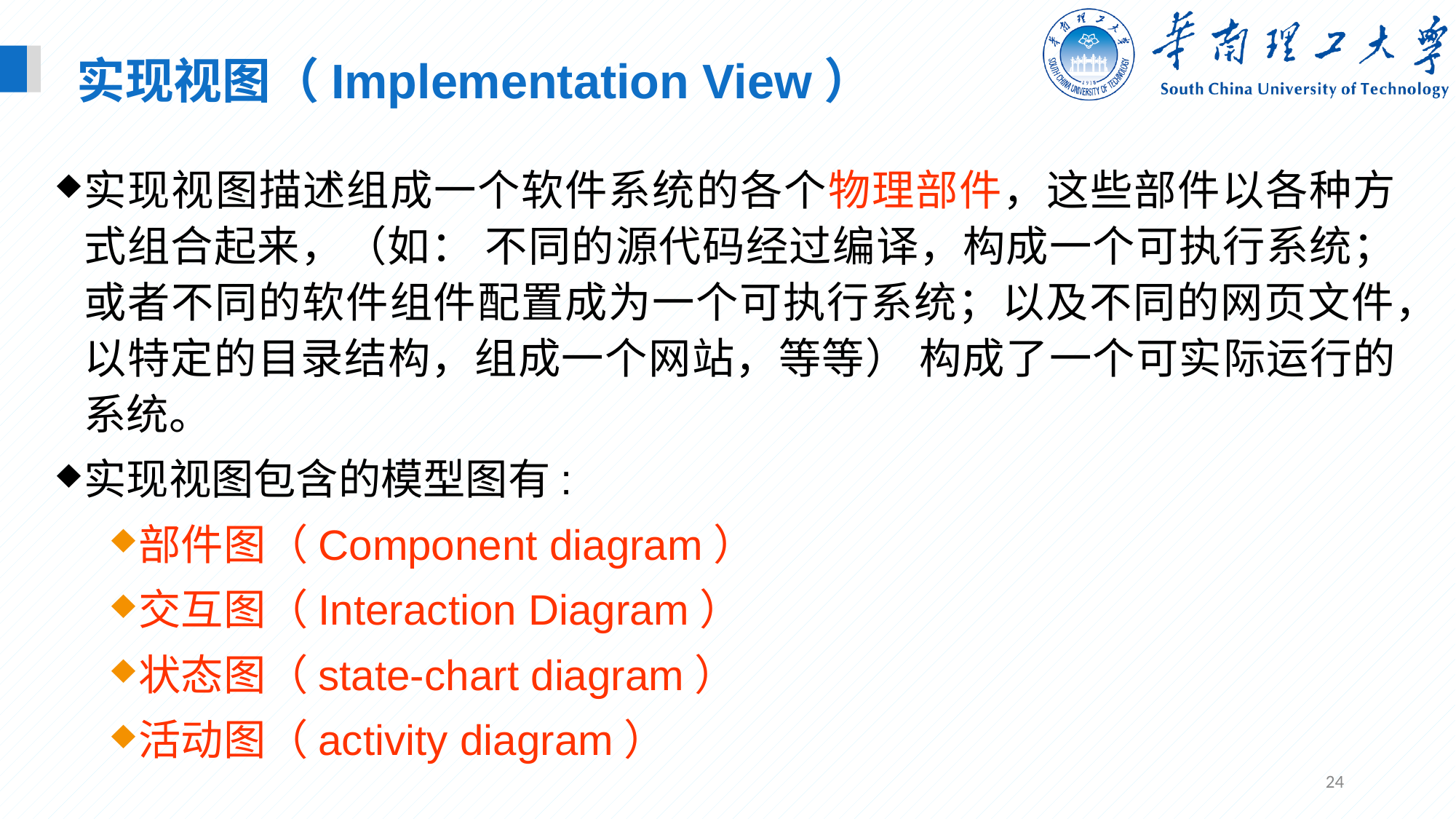

实现视图（Implementation View）
实现视图描述组成一个软件系统的各个物理部件，这些部件以各种方式组合起来，（如： 不同的源代码经过编译，构成一个可执行系统； 或者不同的软件组件配置成为一个可执行系统；以及不同的网页文件，以特定的目录结构，组成一个网站，等等） 构成了一个可实际运行的系统。
实现视图包含的模型图有:
部件图（Component diagram）
交互图（Interaction Diagram）
状态图（state-chart diagram）
活动图（activity diagram）
24